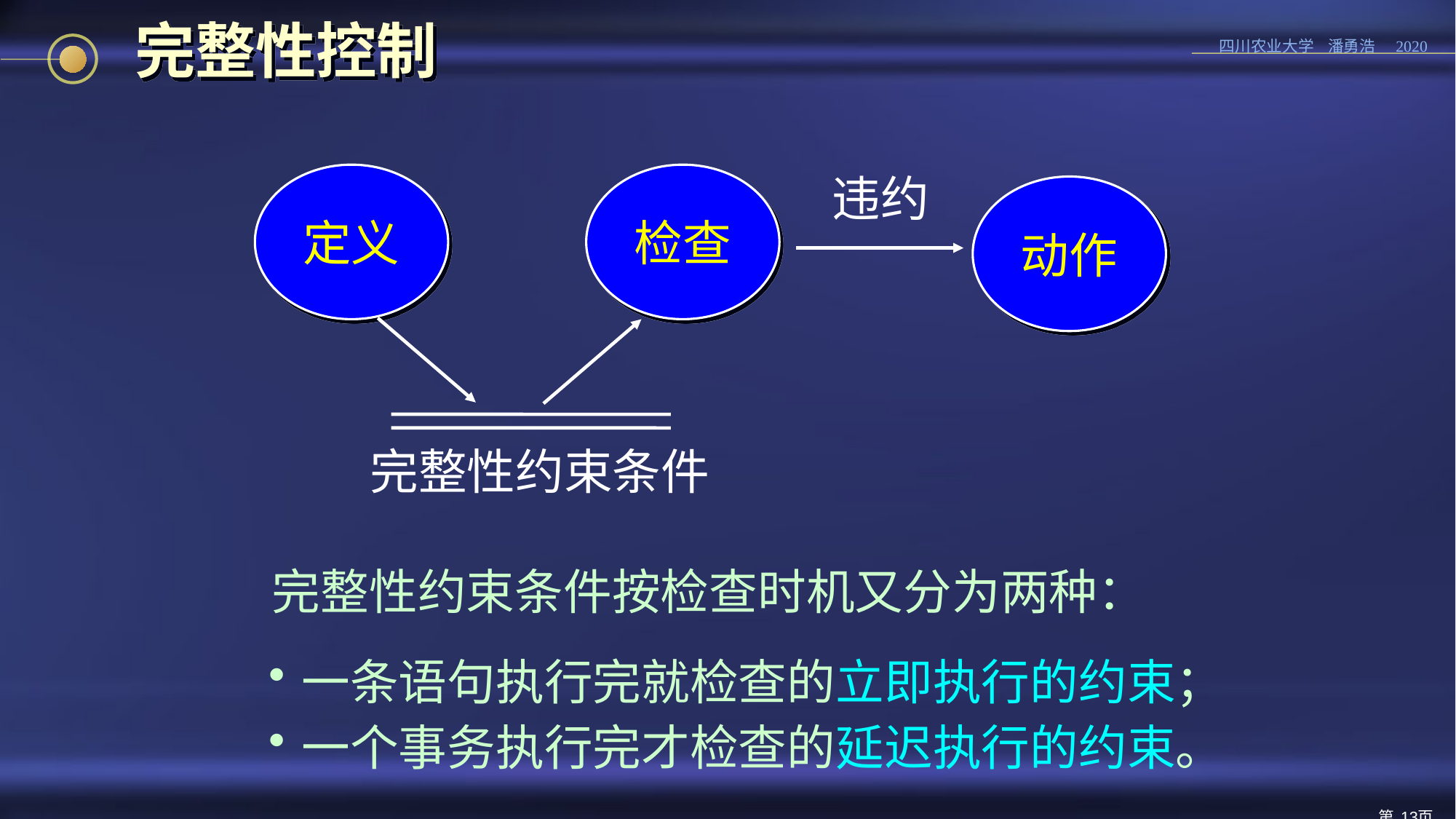

# 完整性控制
定义
检查
违约
动作

完整性约束条件
完整性约束条件按检查时机又分为两种：
一条语句执行完就检查的立即执行的约束；
一个事务执行完才检查的延迟执行的约束。